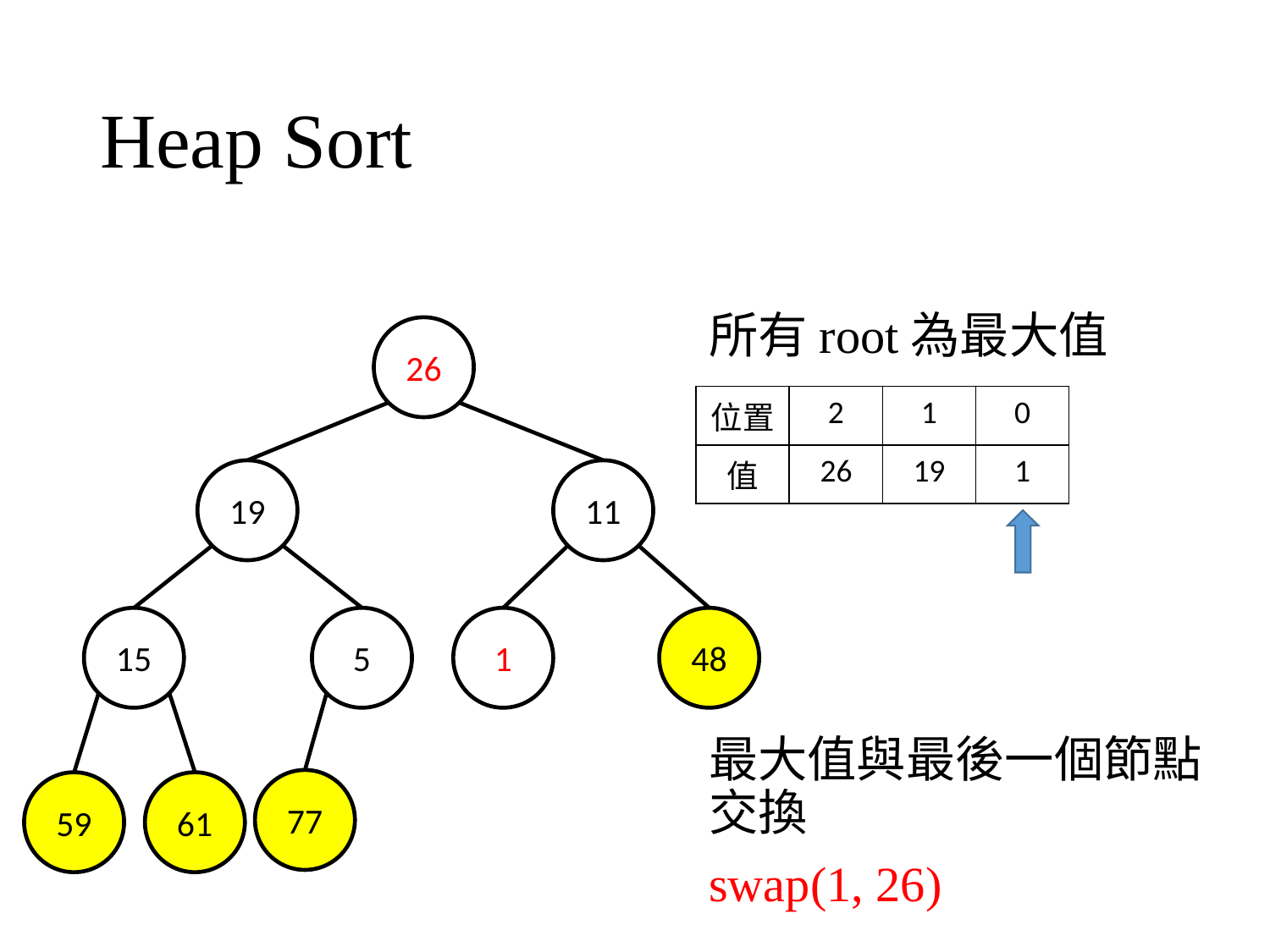

# Heap Sort
所有root為最大值
26
19
11
15
5
1
48
77
59
61
| 位置 | 2 | 1 | 0 |
| --- | --- | --- | --- |
| 值 | 26 | 19 | 1 |

最大值與最後一個節點交換
swap(1, 26)